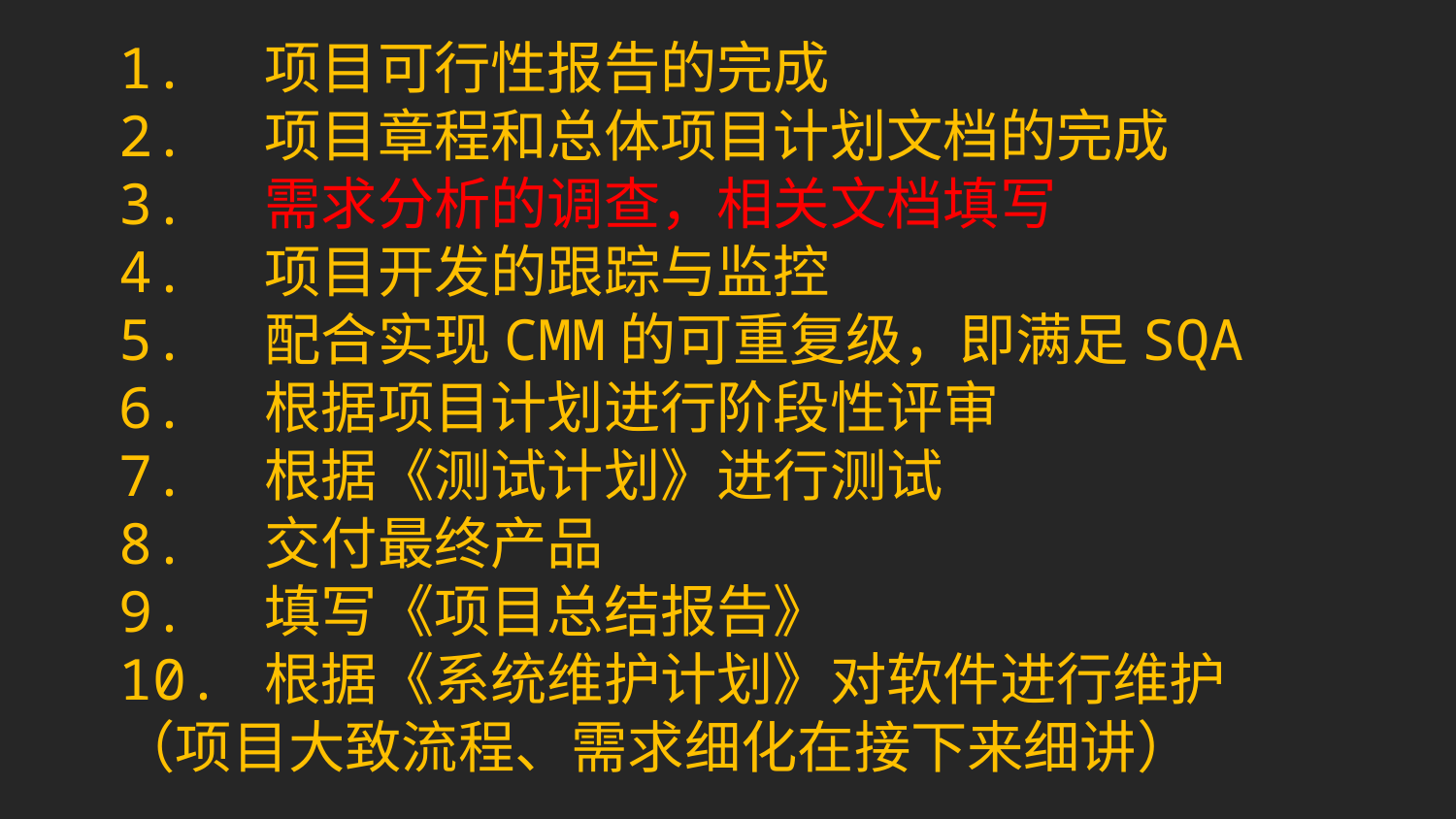

1.	项目可行性报告的完成
2.	项目章程和总体项目计划文档的完成
3.	需求分析的调查，相关文档填写
4.	项目开发的跟踪与监控
5.	配合实现CMM的可重复级，即满足SQA
6.	根据项目计划进行阶段性评审
7.	根据《测试计划》进行测试
8.	交付最终产品
9.	填写《项目总结报告》
10.	根据《系统维护计划》对软件进行维护
（项目大致流程、需求细化在接下来细讲）